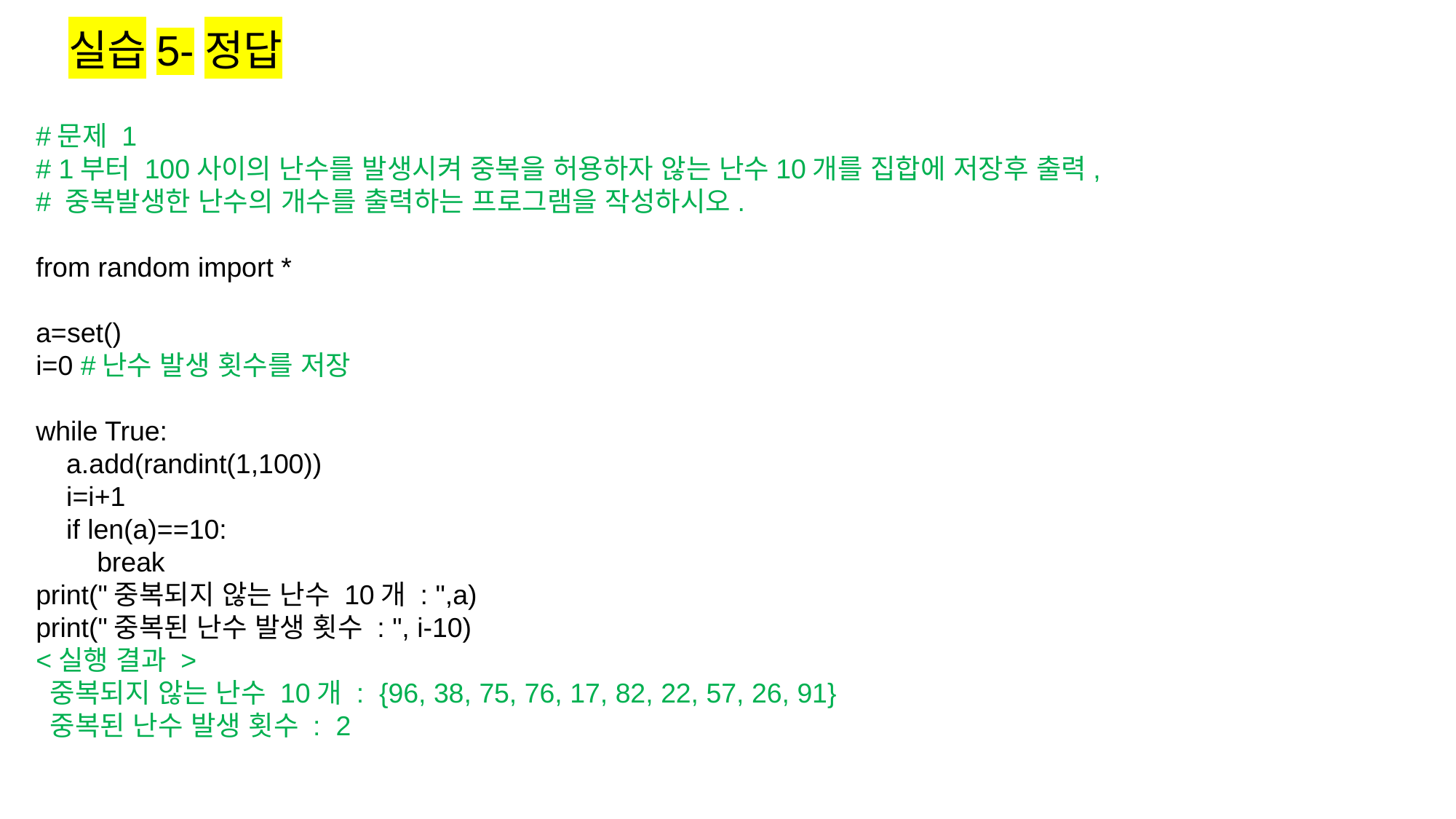

실습5-정답
#문제 1
# 1부터 100사이의 난수를 발생시켜 중복을 허용하자 않는 난수10개를 집합에 저장후 출력,
# 중복발생한 난수의 개수를 출력하는 프로그램을 작성하시오.

from random import *

a=set()
i=0 #난수 발생 횟수를 저장

while True:
    a.add(randint(1,100))
    i=i+1
    if len(a)==10:
        break
print("중복되지 않는 난수 10개 : ",a)
print("중복된 난수 발생 횟수 : ", i-10)
<실행 결과 >
 중복되지 않는 난수 10개 :  {96, 38, 75, 76, 17, 82, 22, 57, 26, 91}
 중복된 난수 발생 횟수 :  2